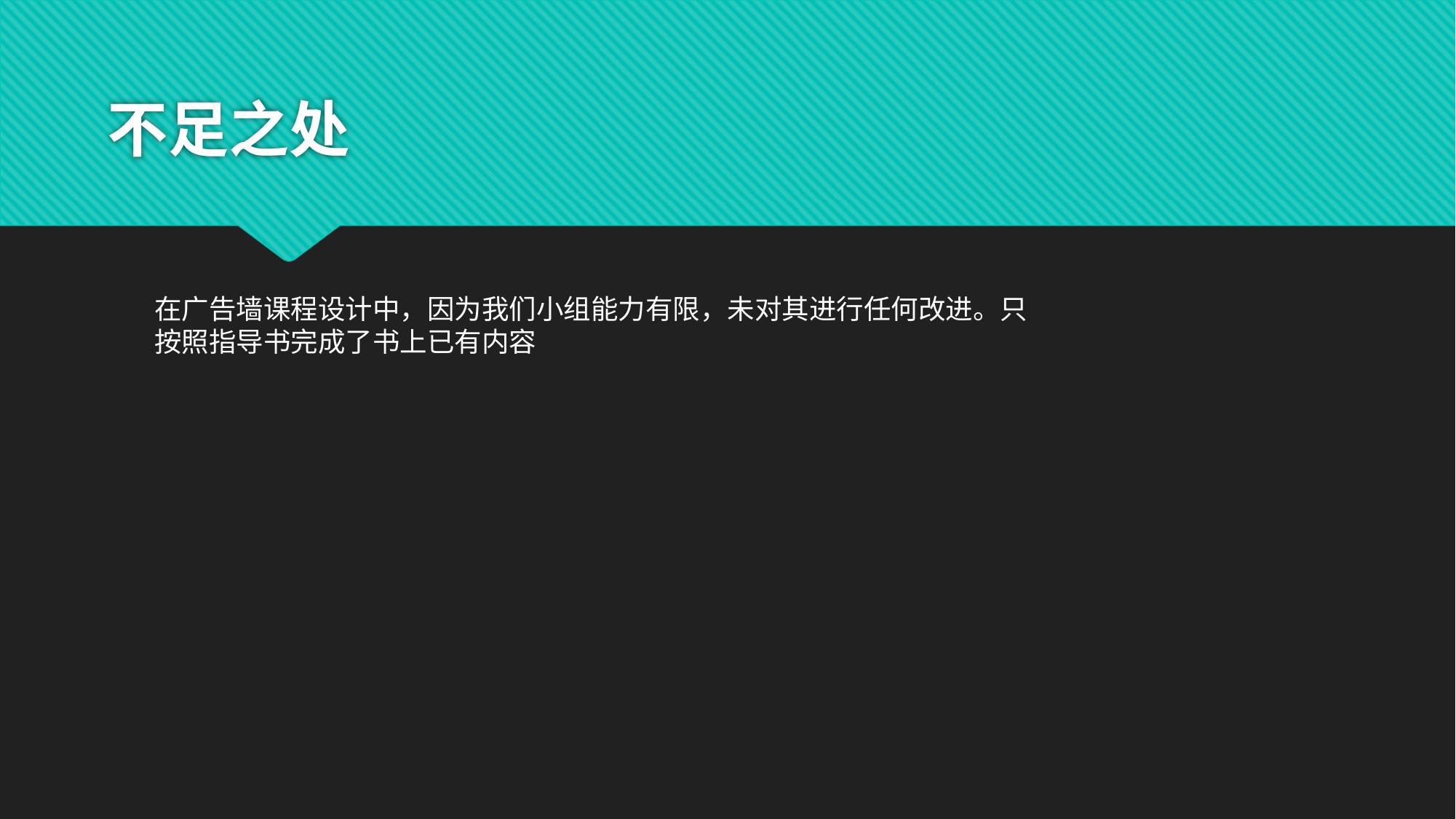

# 不足之处
在广告墙课程设计中，因为我们小组能力有限，未对其进行任何改进。只按照指导书完成了书上已有内容